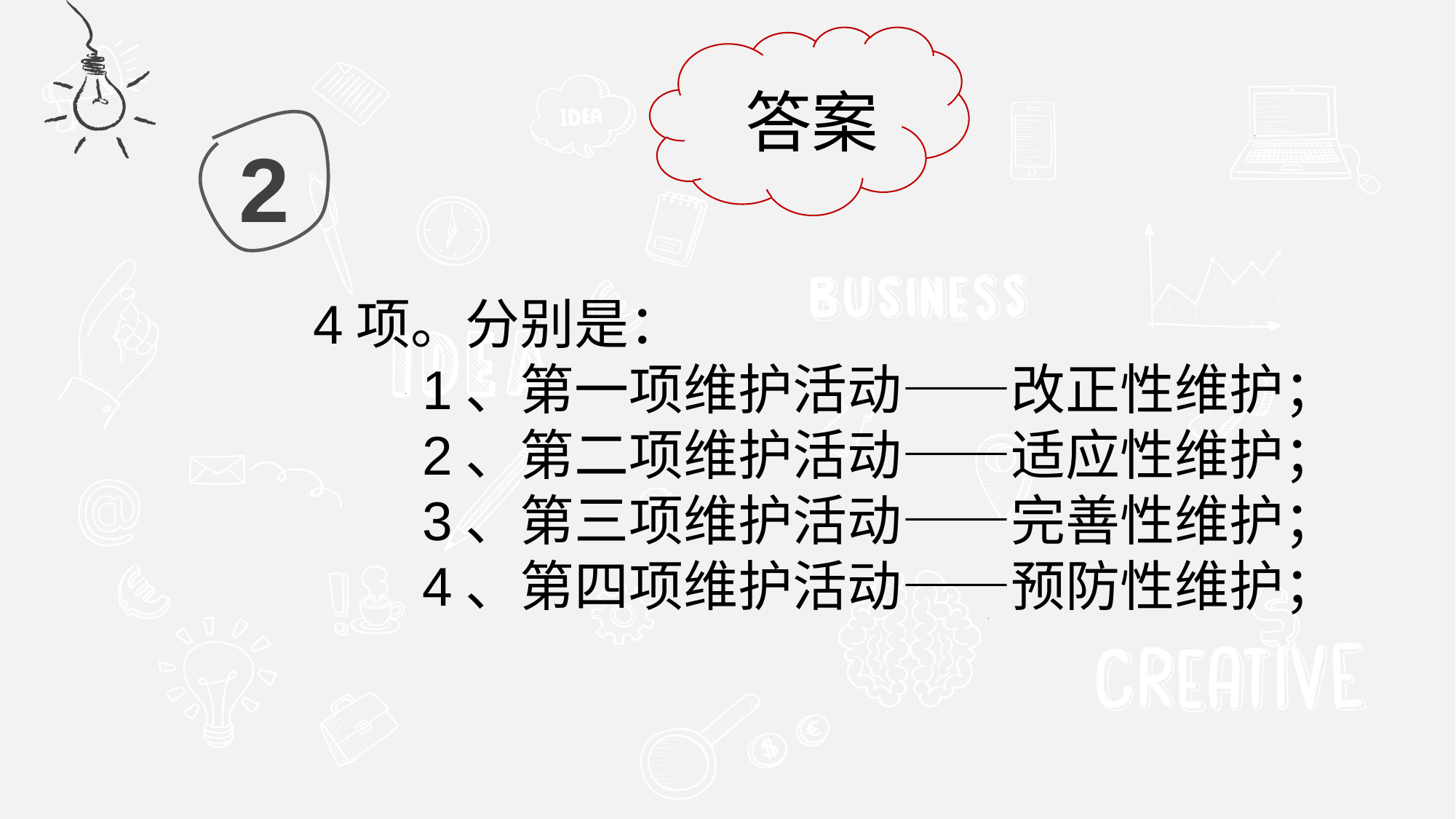

答案

2
4项。分别是：
	1、第一项维护活动——改正性维护；
	2、第二项维护活动——适应性维护；
	3、第三项维护活动——完善性维护；
	4、第四项维护活动——预防性维护；
25